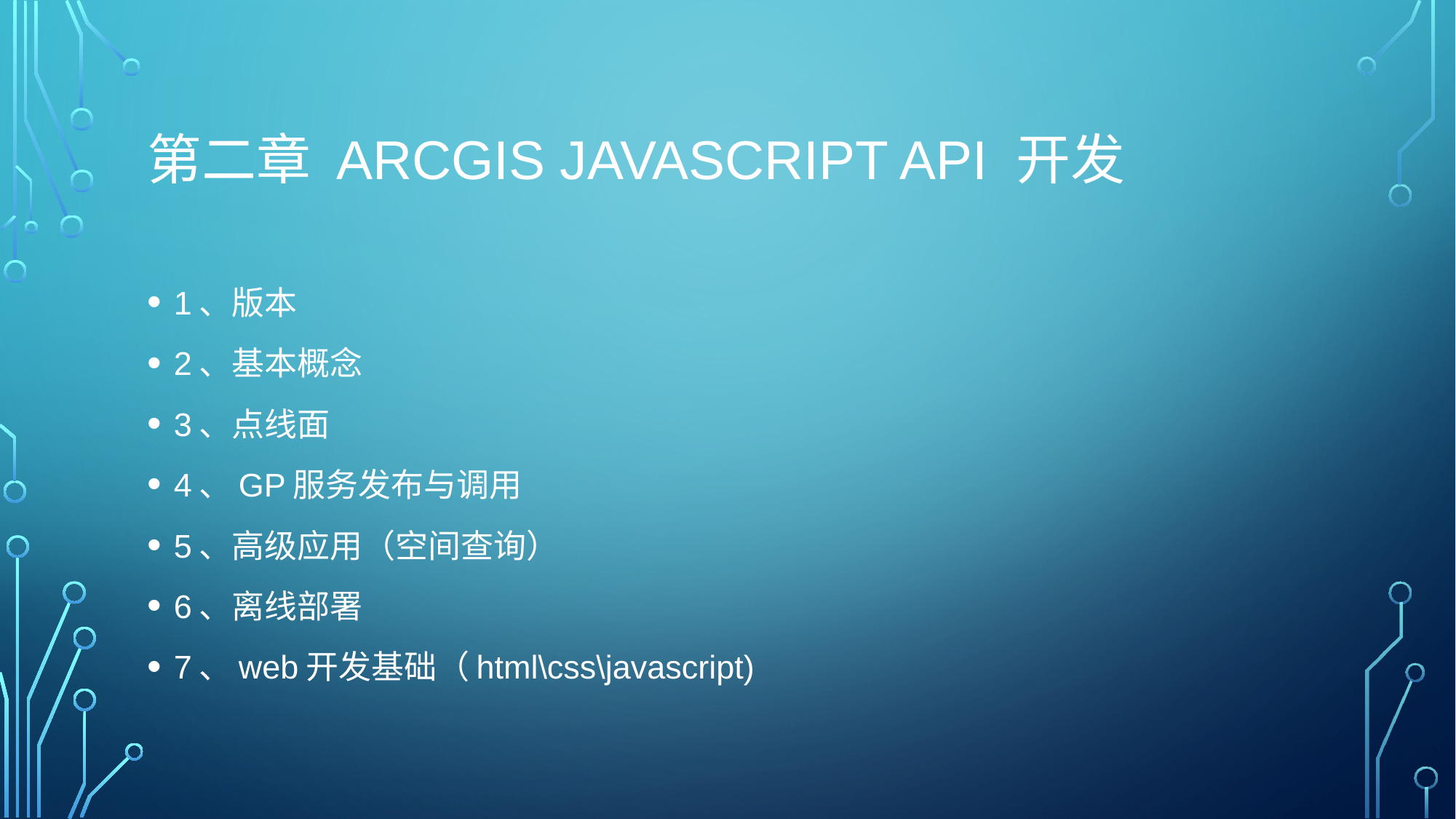

# 第二章 ArcGIS javascript api 开发
1、版本
2、基本概念
3、点线面
4、GP服务发布与调用
5、高级应用（空间查询）
6、离线部署
7、web开发基础（html\css\javascript)